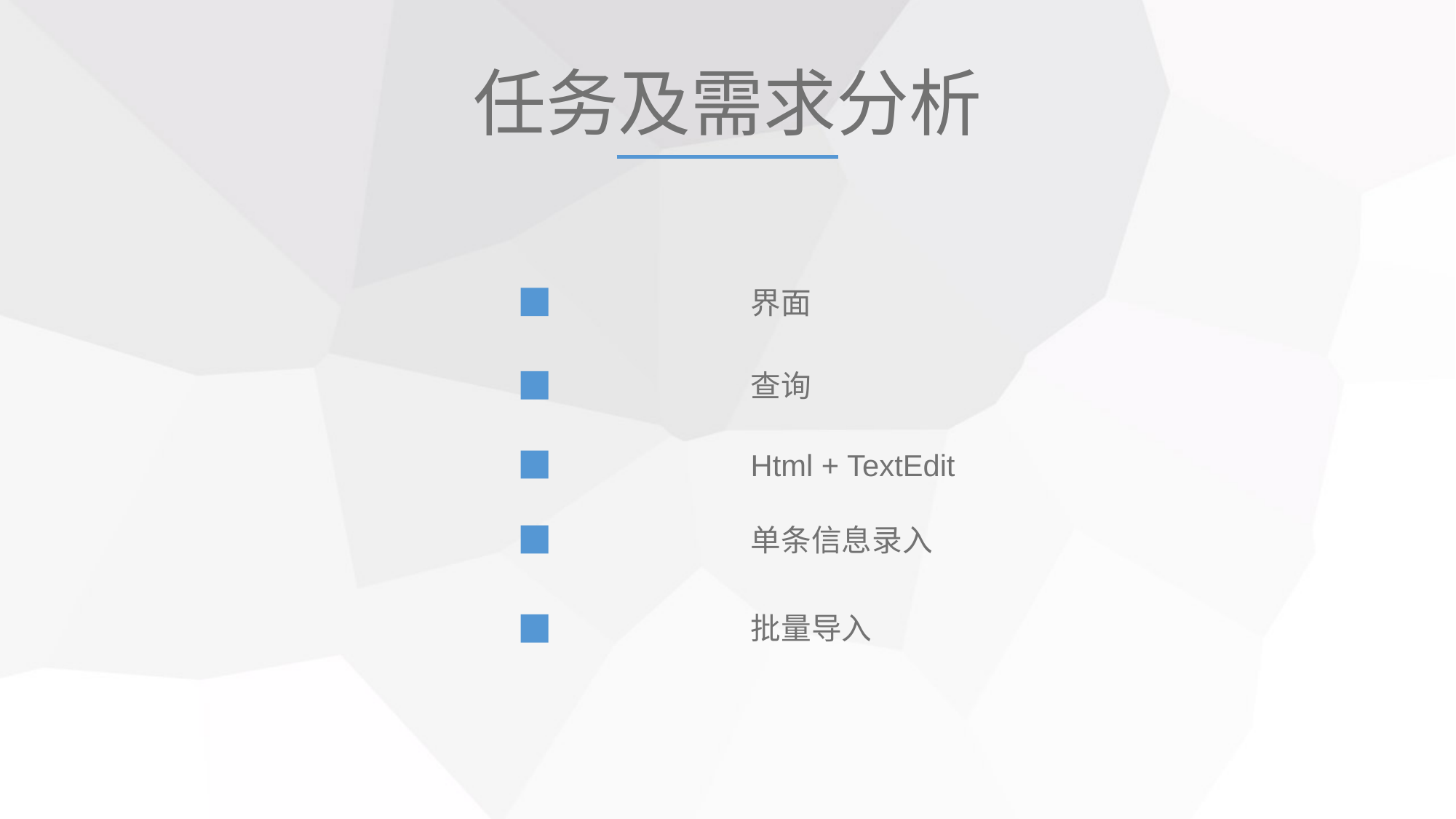

任务及需求分析
界面
查询
Html + TextEdit
单条信息录入

批量导入